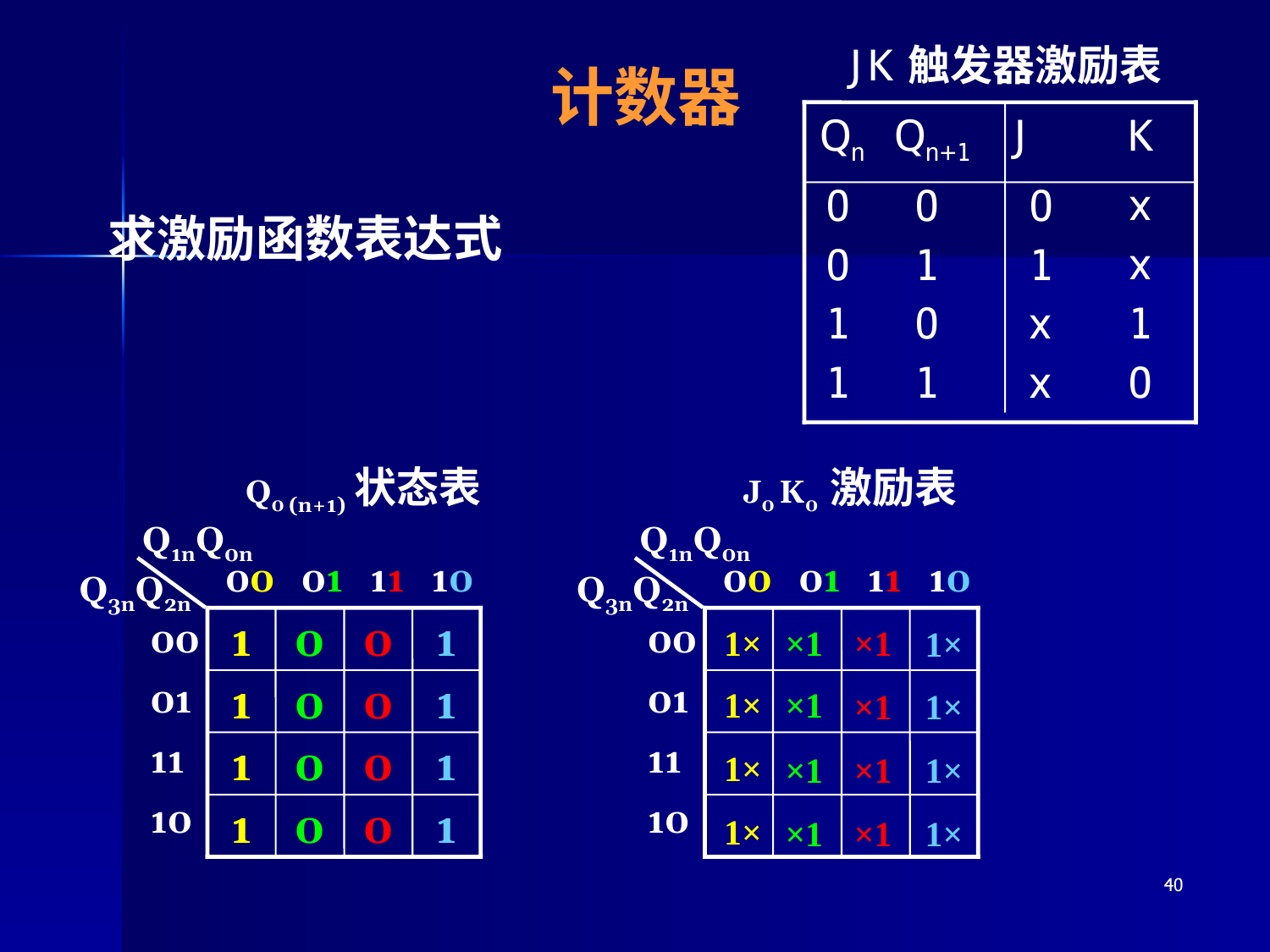

JK触发器激励表
Qn    Qn+1    J

K

x
x
1
0
0     0       0
0     1       1
1     0       x
1     1       x

# 计数器
求激励函数表达式
Q0 (n+1)状态表
Q1nQ0n
00   01   11   10

Q3nQ2n
1

0

0

1

00
01
11
10
1

0
0
1
1

0
0
1
1

0
0
1

J0 K0 激励表
Q1nQ0n
00   01   11   10

Q3nQ2n

00
01
11
10

1×
1×
1×
1×
×1
×1
×1
×1
×1
×1
×1
×1
1×
1×
1×
1×
40